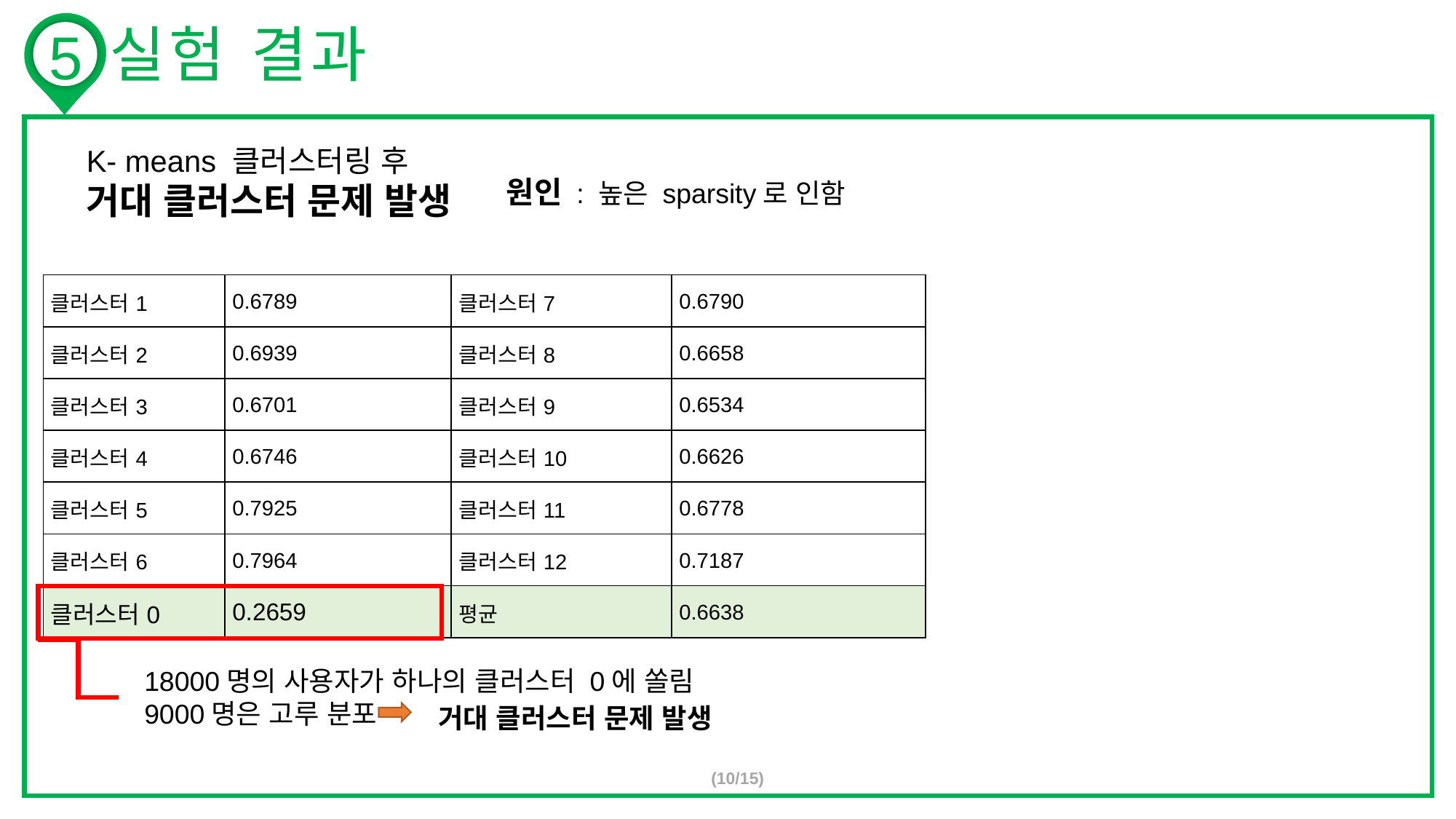

실험 결과

4
5

K- means 클러스터링 후
거대 클러스터 문제 발생
원인 : 높은 sparsity로 인함
| 클러스터1 | 0.6789 | 클러스터7 | 0.6790 |
| --- | --- | --- | --- |
| 클러스터2 | 0.6939 | 클러스터8 | 0.6658 |
| 클러스터3 | 0.6701 | 클러스터9 | 0.6534 |
| 클러스터4 | 0.6746 | 클러스터10 | 0.6626 |
| 클러스터5 | 0.7925 | 클러스터11 | 0.6778 |
| 클러스터6 | 0.7964 | 클러스터12 | 0.7187 |
| 클러스터0 | 0.2659 | 평균 | 0.6638 |

18000명의 사용자가 하나의 클러스터 0에 쏠림
9000명은 고루 분포
거대 클러스터 문제 발생

(10/15)